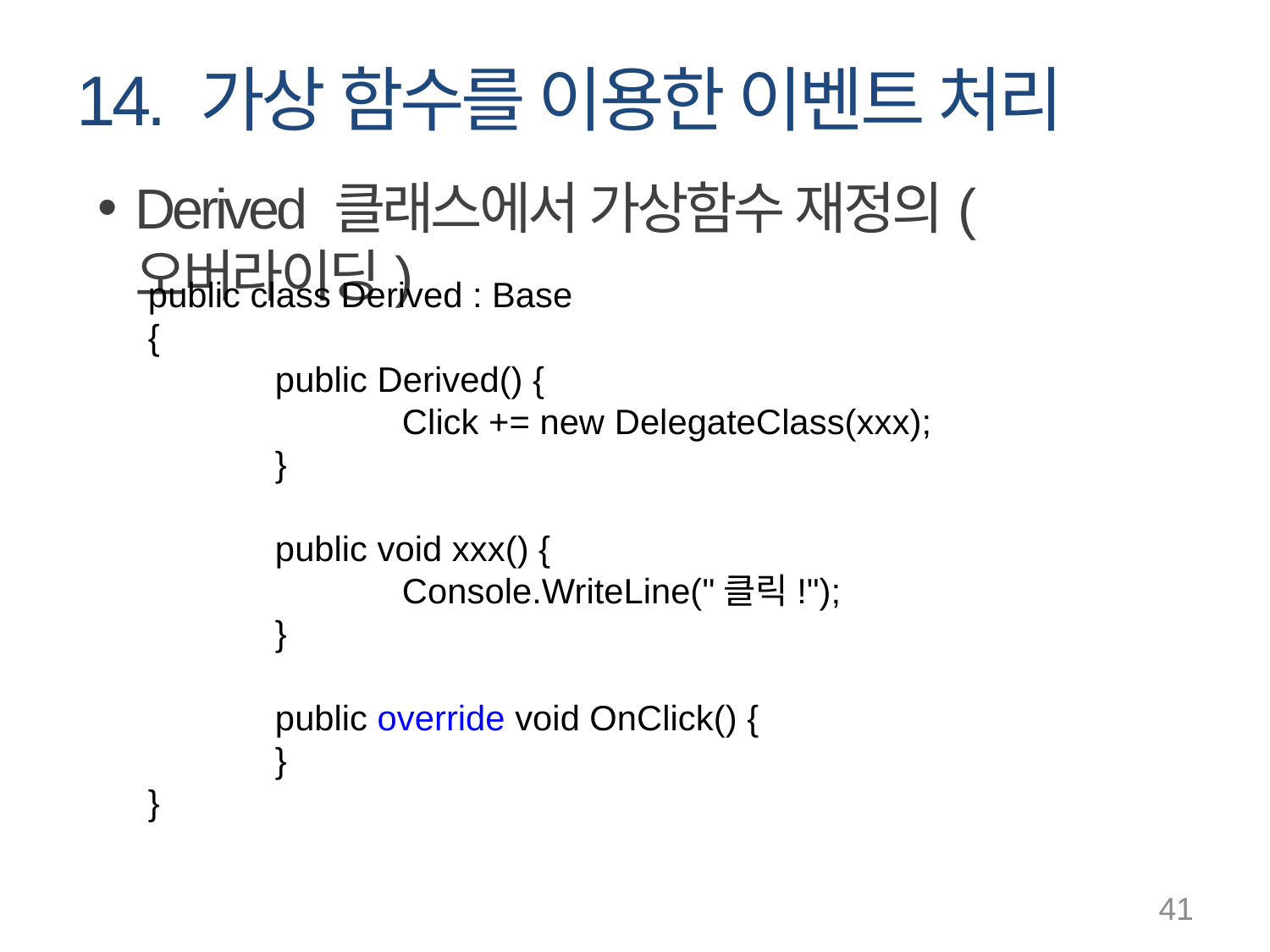

# 14. 가상 함수를 이용한 이벤트 처리
Derived 클래스에서 가상함수 재정의(오버라이딩)
public class Derived : Base
{
	public Derived() {
		Click += new DelegateClass(xxx);
	}

	public void xxx() {
		Console.WriteLine("클릭!");
	}

	public override void OnClick() {
	}
}
41